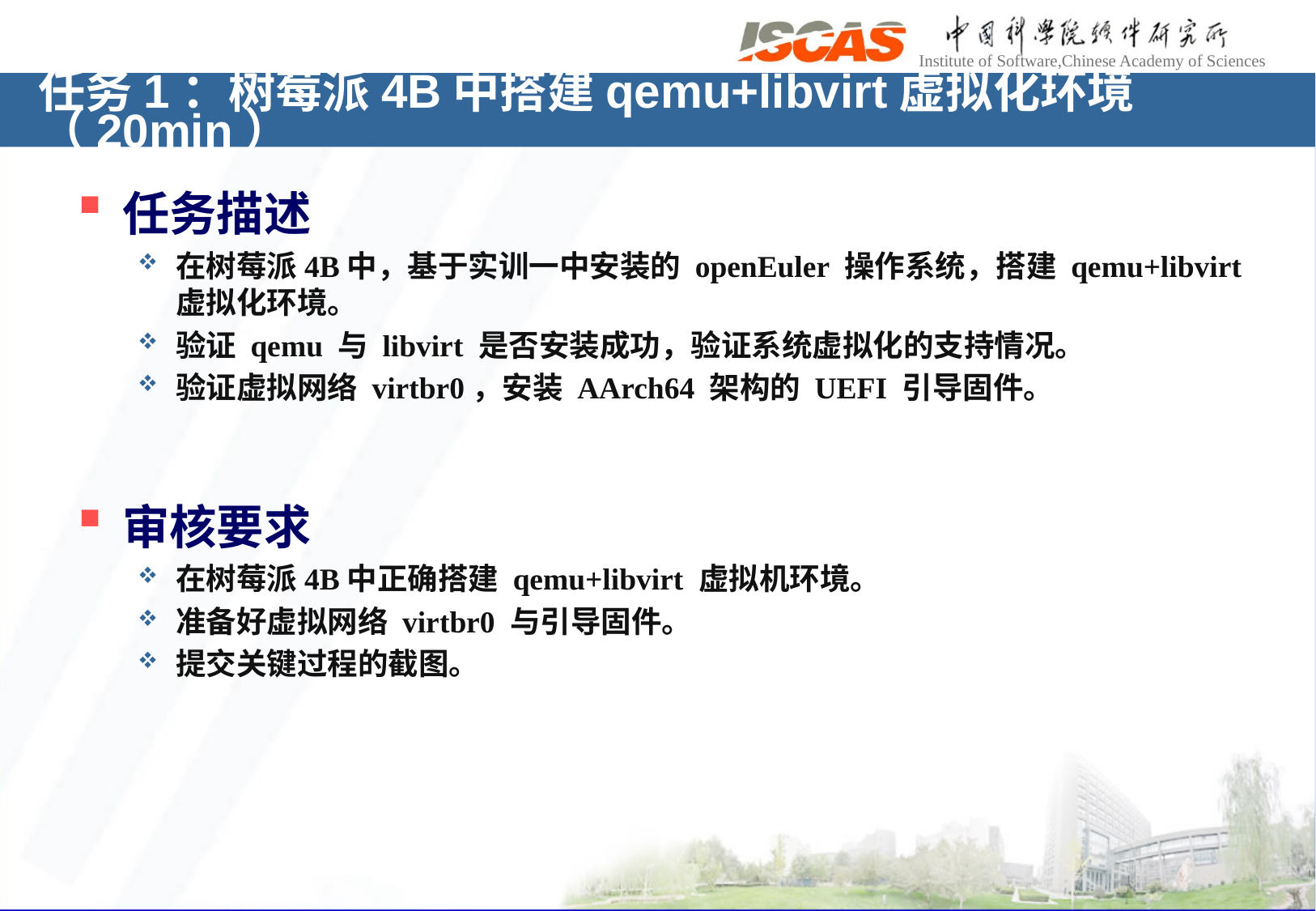

# 任务1：树莓派4B中搭建qemu+libvirt虚拟化环境（20min）
任务描述
在树莓派4B中，基于实训一中安装的 openEuler 操作系统，搭建 qemu+libvirt 虚拟化环境。
验证 qemu 与 libvirt 是否安装成功，验证系统虚拟化的支持情况。
验证虚拟网络 virtbr0，安装 AArch64 架构的 UEFI 引导固件。
审核要求
在树莓派4B中正确搭建 qemu+libvirt 虚拟机环境。
准备好虚拟网络 virtbr0 与引导固件。
提交关键过程的截图。